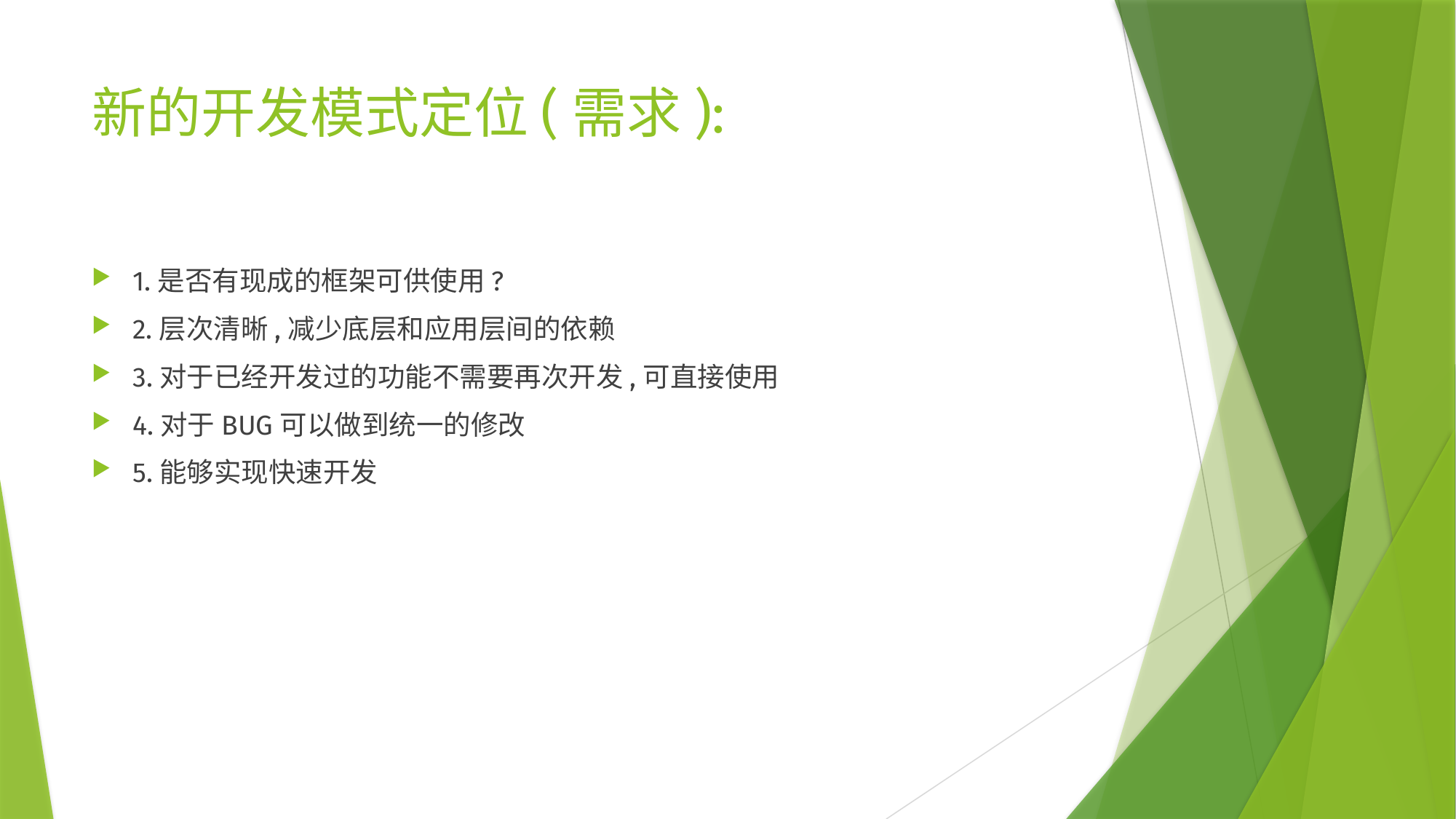

# 新的开发模式定位(需求):
1.是否有现成的框架可供使用?
2.层次清晰,减少底层和应用层间的依赖
3.对于已经开发过的功能不需要再次开发,可直接使用
4.对于BUG可以做到统一的修改
5.能够实现快速开发